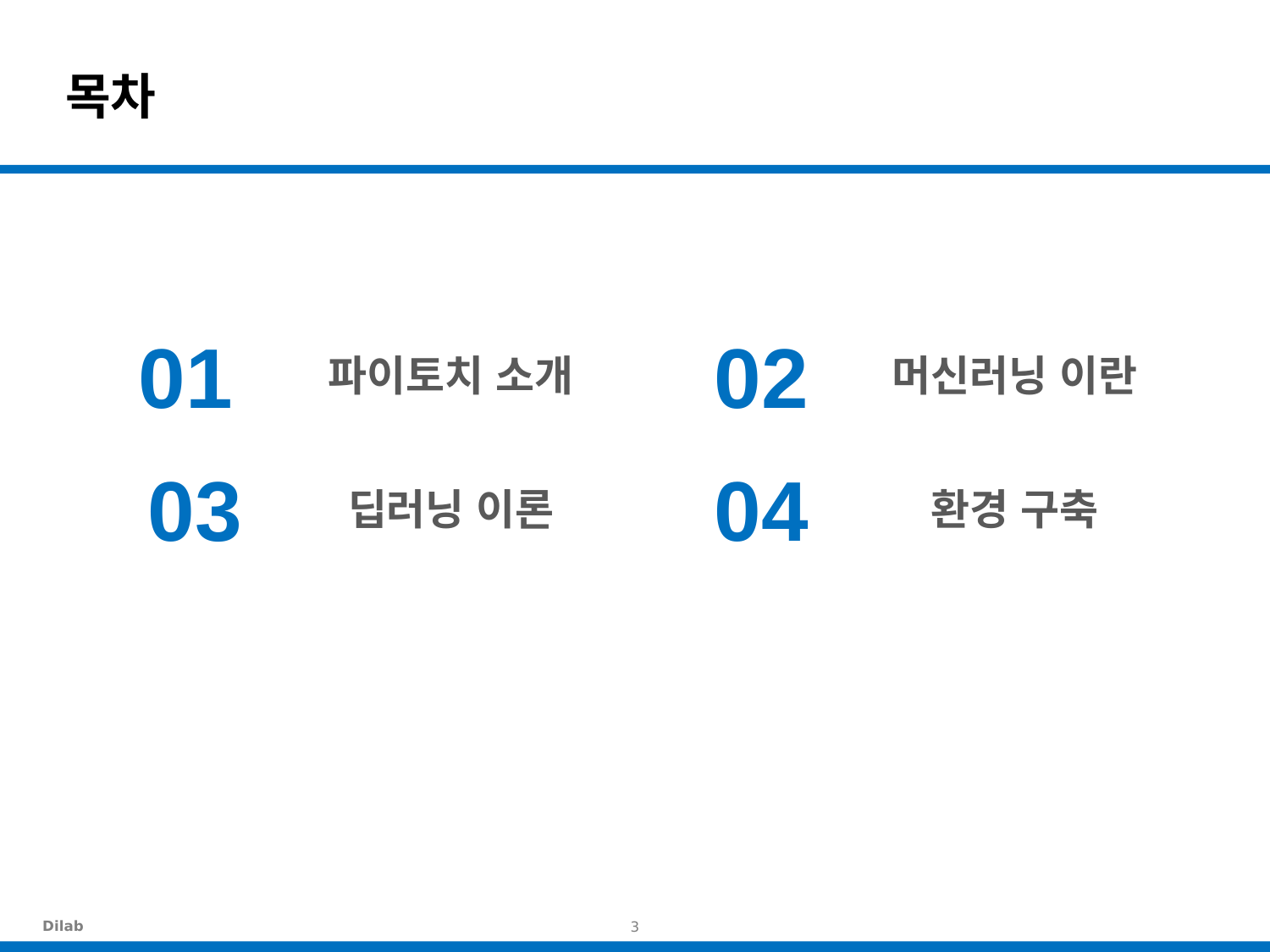

# 목차
01
02
파이토치 소개
머신러닝 이란
03
04
딥러닝 이론
환경 구축